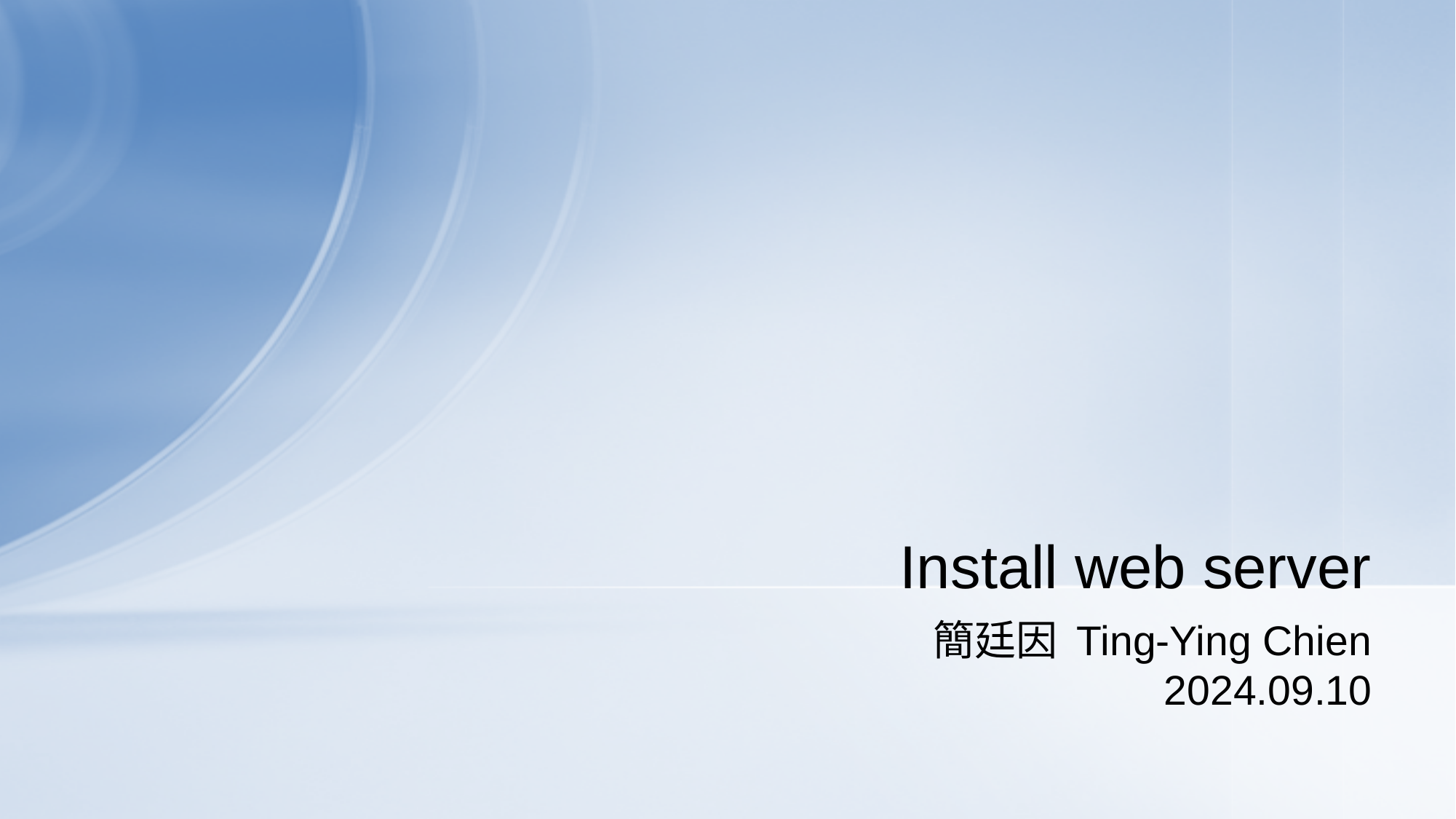

# Install web server
簡廷因 Ting-Ying Chien
2024.09.10